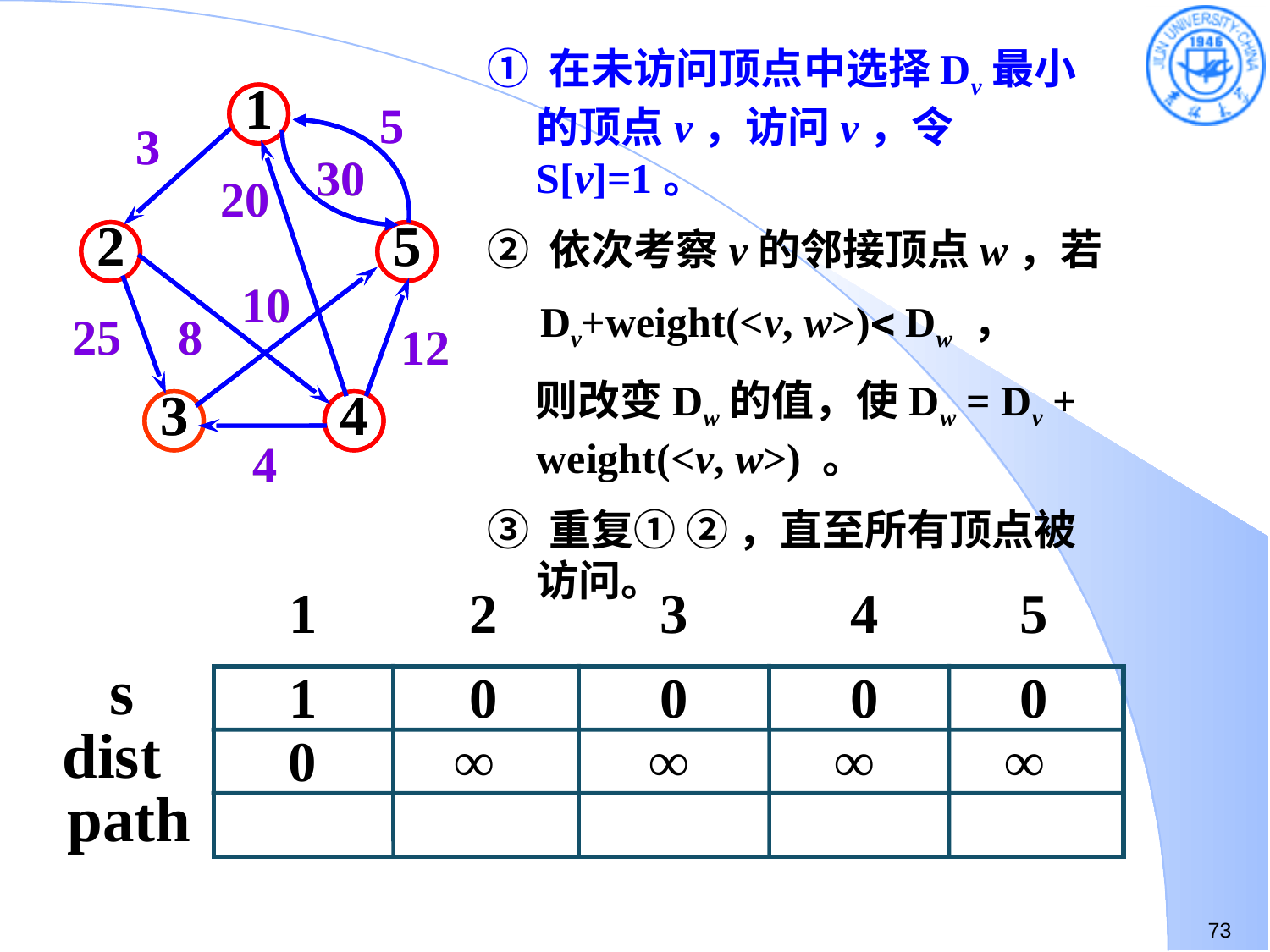

① 在未访问顶点中选择Dv最小的顶点v，访问v，令 S[v]=1。
② 依次考察v的邻接顶点w，若
     Dv+weight(<v, w>)< Dw ，
    则改变Dw的值，使Dw = Dv + weight(<v, w>) 。
③ 重复① ② ，直至所有顶点被访问。
1

5
3

30
20
2

5

10

25
8
12
3

4

4
1

5
3

30
20
2

5

10

25
8
12
3

4

4
1
2
3
4
5
s
1
0
0
0
0

dist
 0
∞
∞
∞
∞

path